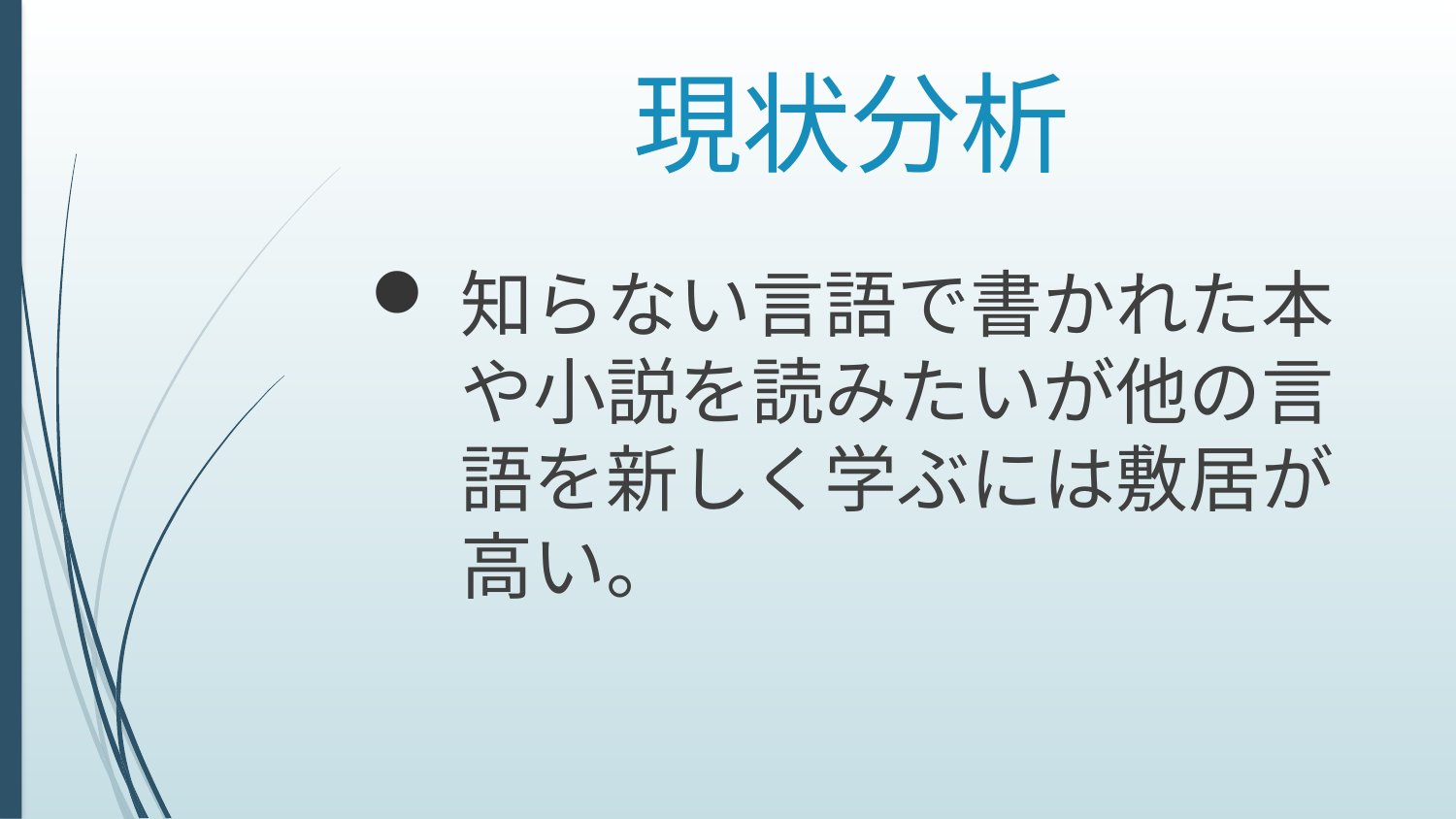

# 現状分析
知らない言語で書かれた本や小説を読みたいが他の言語を新しく学ぶには敷居が高い。